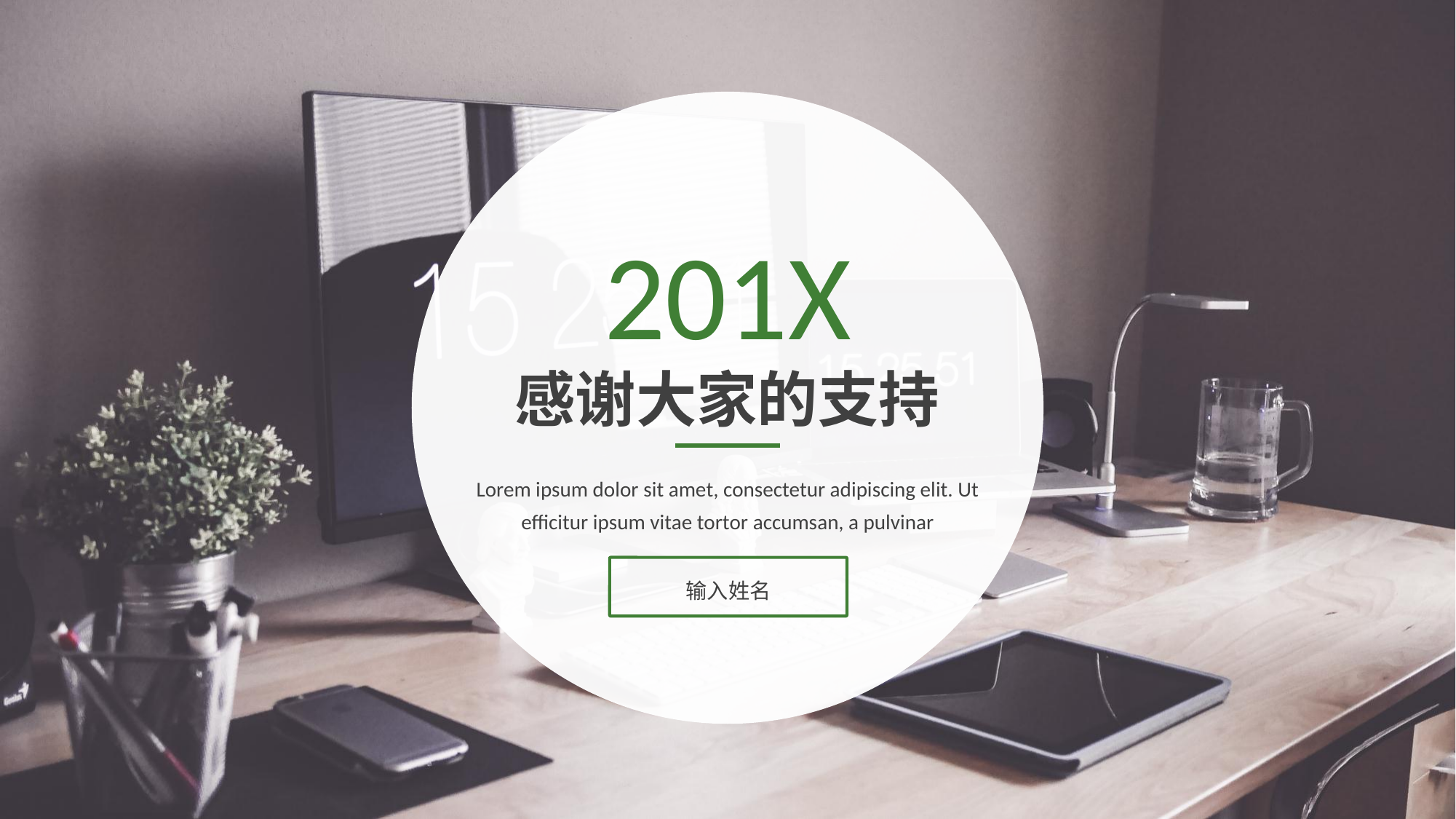

201X
感谢大家的支持

Lorem ipsum dolor sit amet, consectetur adipiscing elit. Ut efficitur ipsum vitae tortor accumsan, a pulvinar
输入姓名